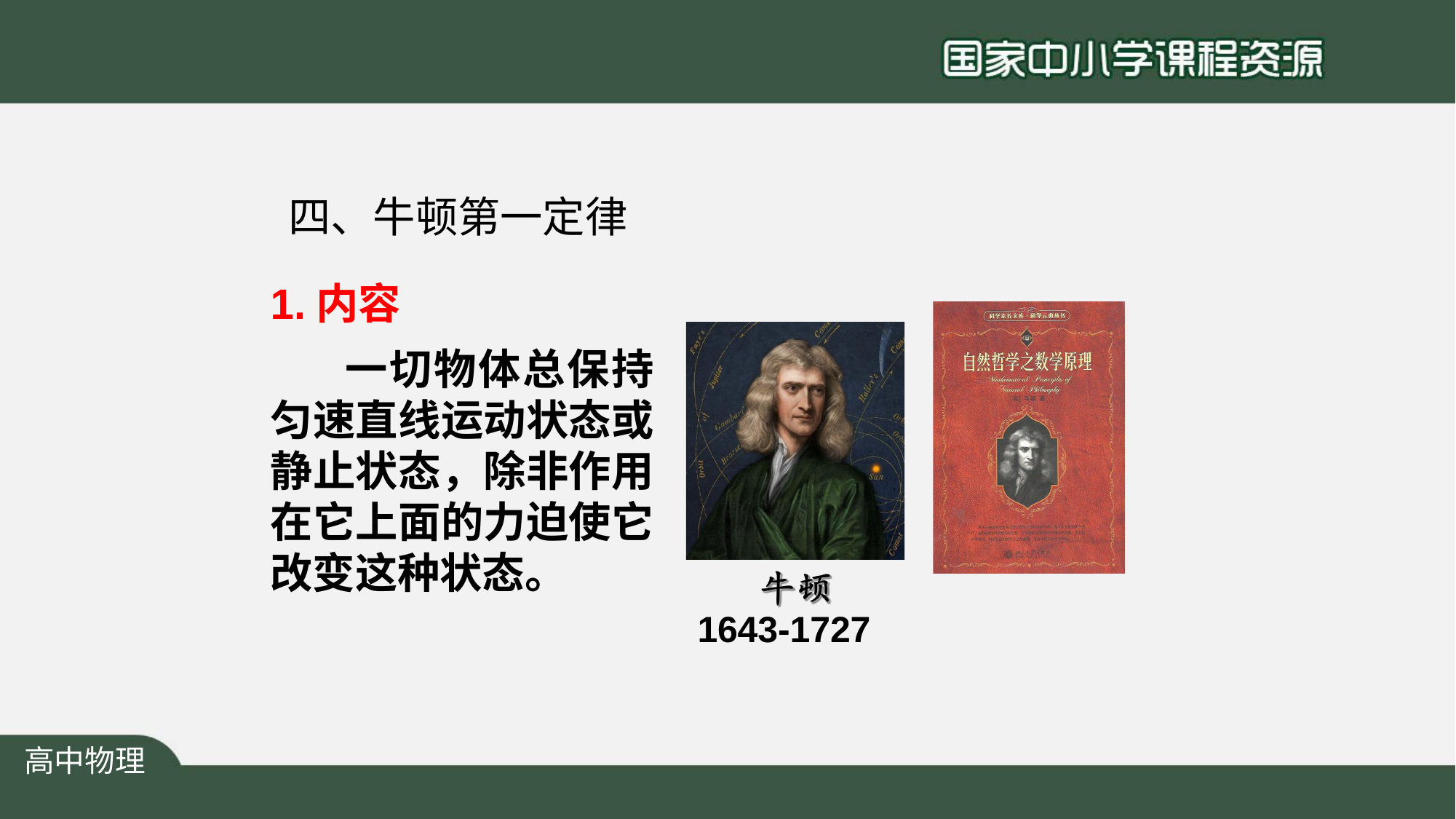

# 四、牛顿第一定律
1.内容
一切物体总保持 匀速直线运动状态或 静止状态，除非作用 在它上面的力迫使它 改变这种状态。
1643-1727

高中物理